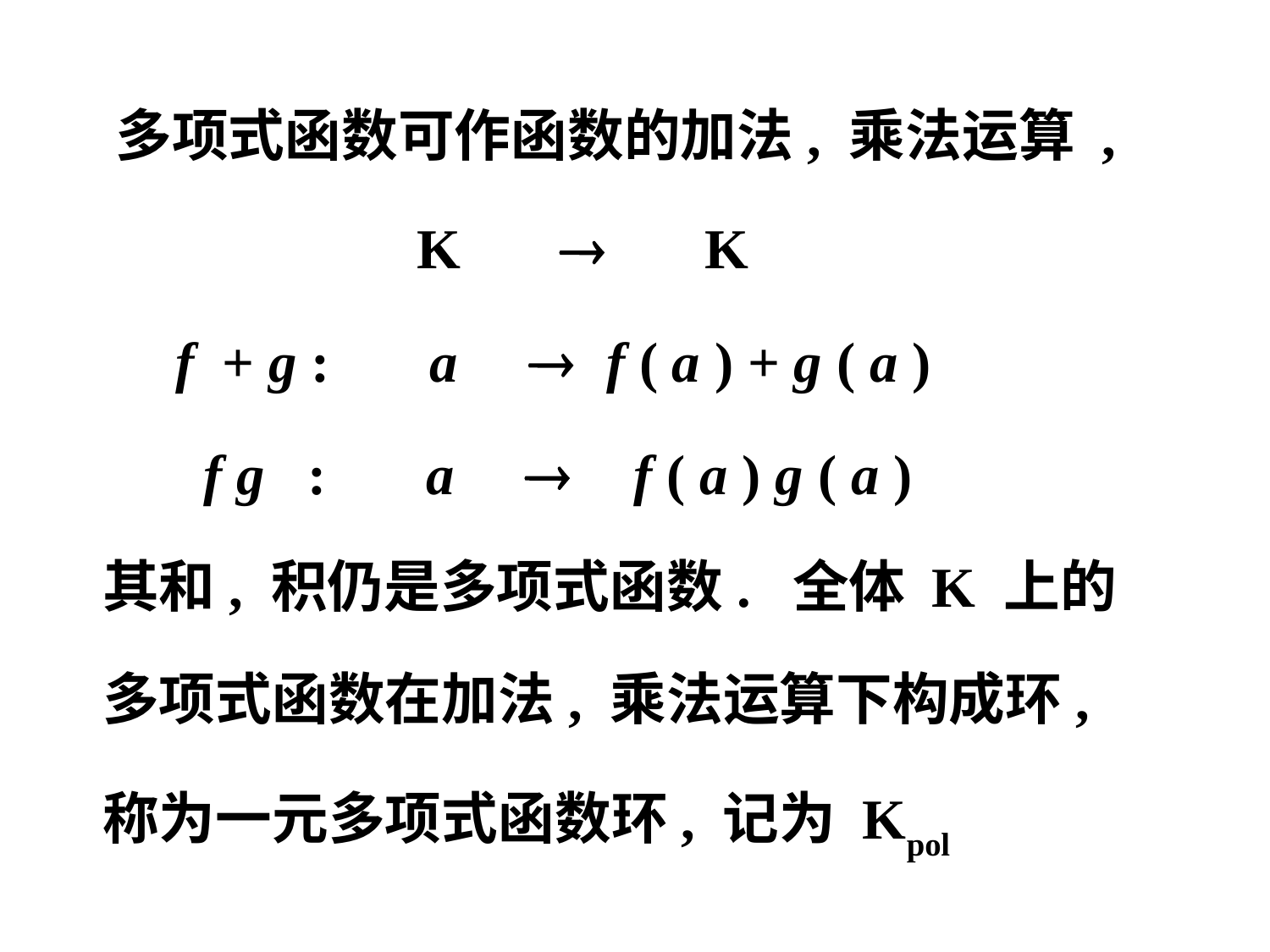

多项式函数可作函数的加法, 乘法运算 ,
                        K       →       K
       f  + g :       a     →  f ( a ) + g ( a )
         f g   :       a     →    f ( a ) g ( a )
 其和, 积仍是多项式函数.  全体 K 上的
 多项式函数在加法, 乘法运算下构成环,
 称为一元多项式函数环, 记为 Kpol